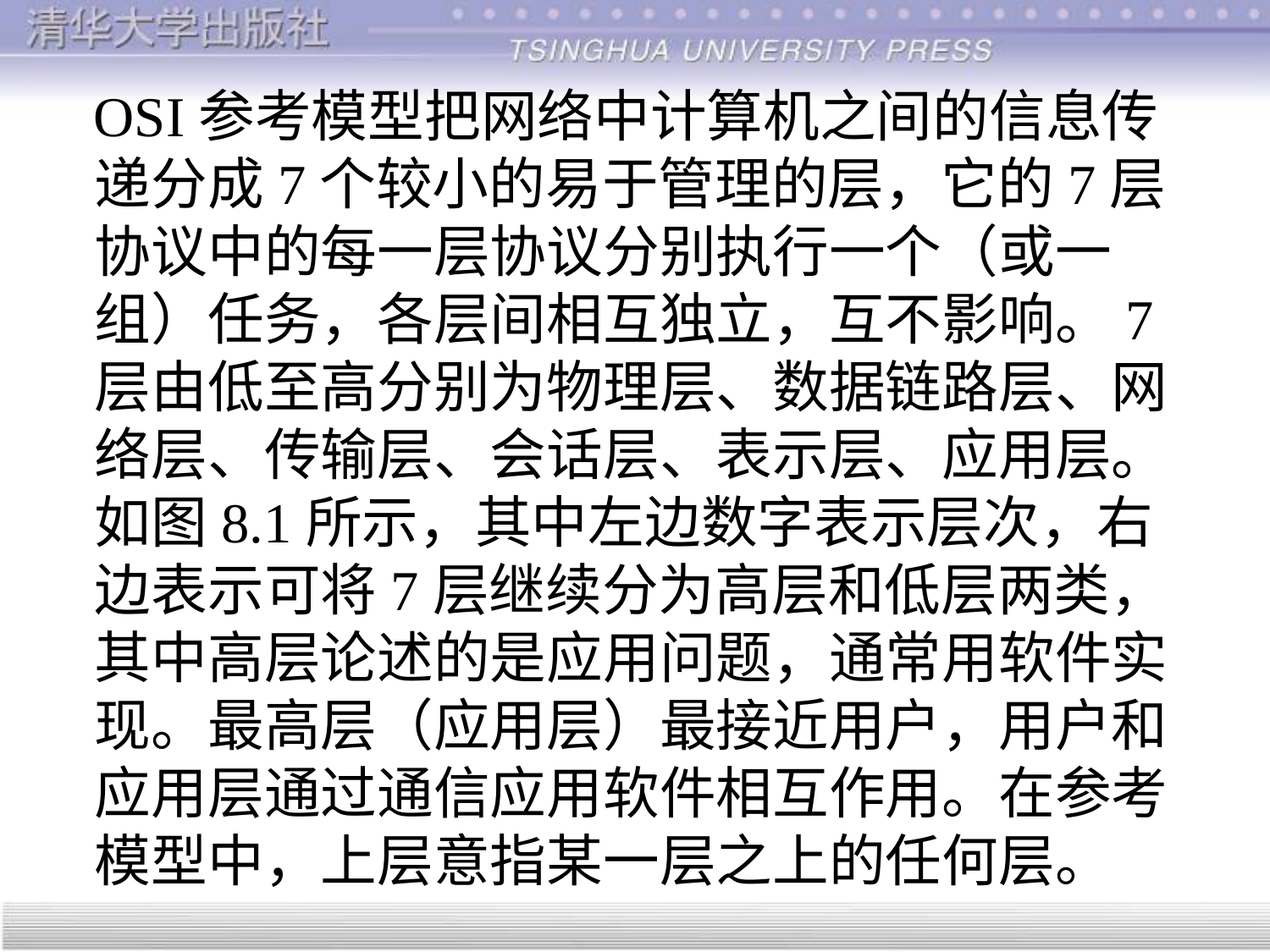

OSI参考模型把网络中计算机之间的信息传递分成7个较小的易于管理的层，它的7层协议中的每一层协议分别执行一个（或一组）任务，各层间相互独立，互不影响。7层由低至高分别为物理层、数据链路层、网络层、传输层、会话层、表示层、应用层。如图8.1所示，其中左边数字表示层次，右边表示可将7层继续分为高层和低层两类，其中高层论述的是应用问题，通常用软件实现。最高层（应用层）最接近用户，用户和应用层通过通信应用软件相互作用。在参考模型中，上层意指某一层之上的任何层。